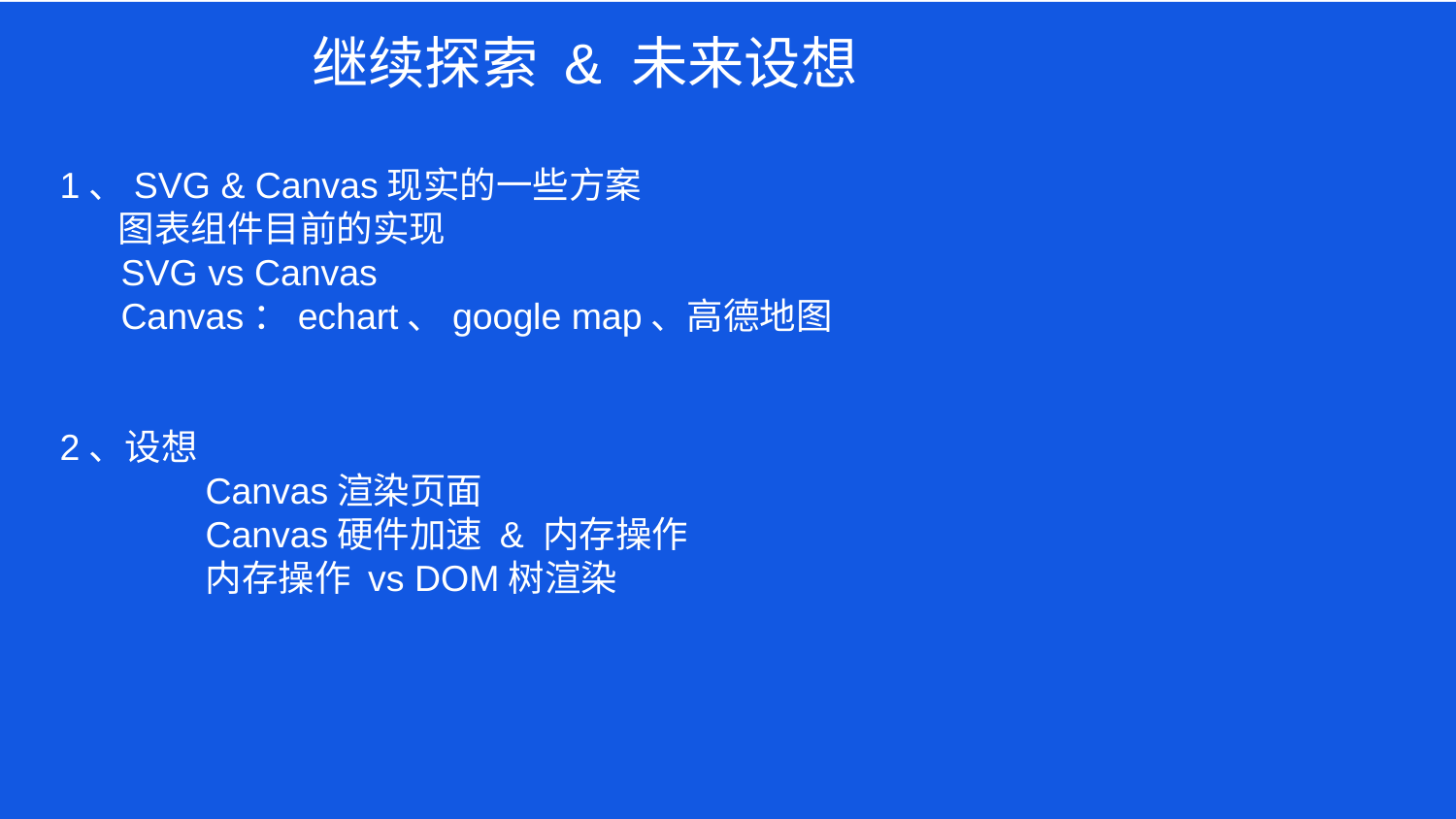

继续探索 & 未来设想
1、SVG & Canvas现实的一些方案
      图表组件目前的实现
      SVG vs Canvas
      Canvas：echart、google map、高德地图

2、设想
	Canvas渲染页面
	Canvas硬件加速 & 内存操作
	内存操作 vs DOM树渲染